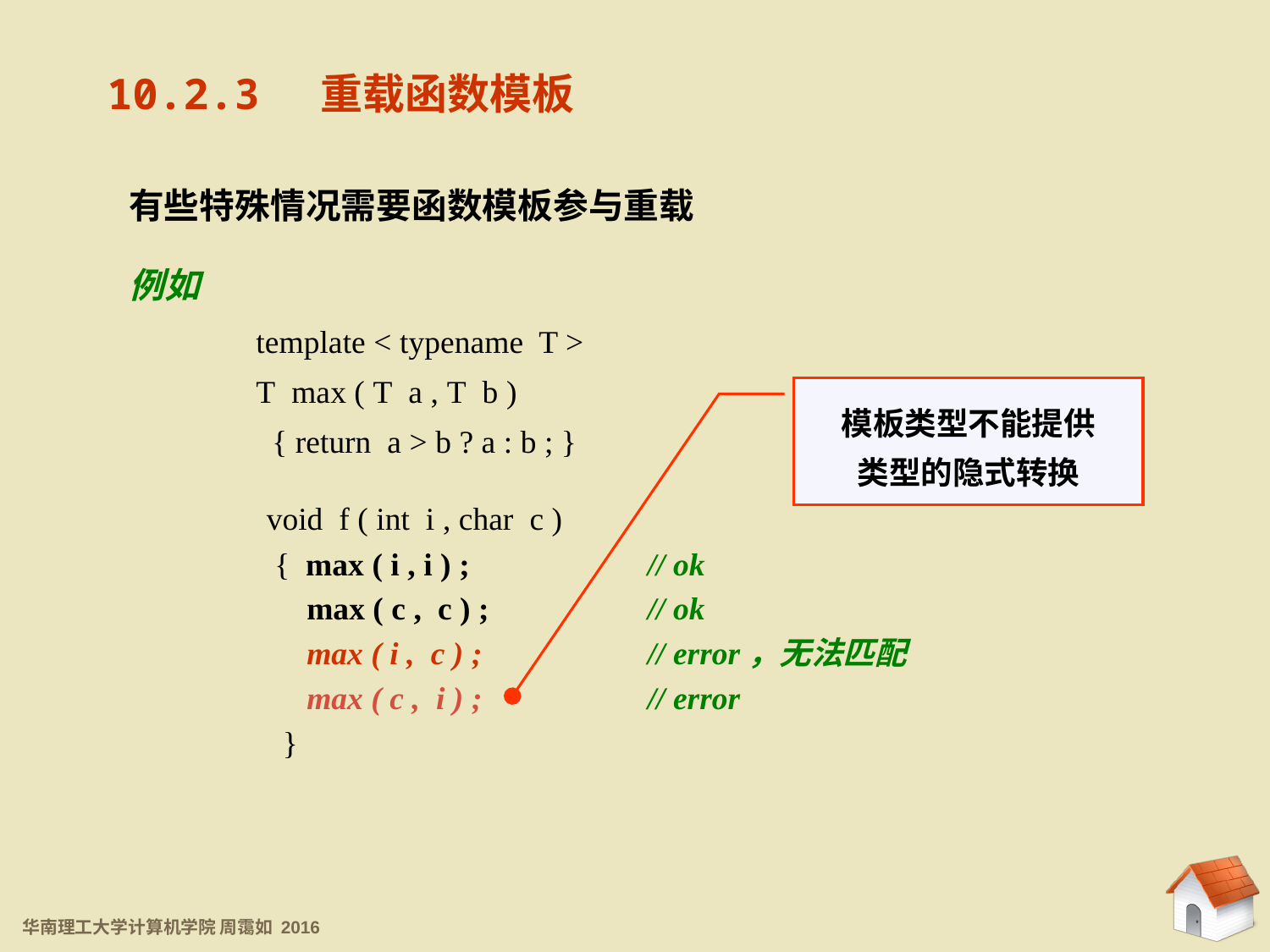

10.2.3  重载函数模板
10.2.3  重载函数模板
有些特殊情况需要函数模板参与重载
例如
	template < typename  T >
	T  max ( T  a , T  b )
	  { return  a > b ? a : b ; }
模板类型不能提供
类型的隐式转换
void  f ( int  i , char  c )
 {  max ( i , i ) ;		// ok
     max ( c ,  c ) ;		// ok
     max ( i ,  c ) ;		// error，无法匹配
     max ( c ,  i ) ;		// error
  }